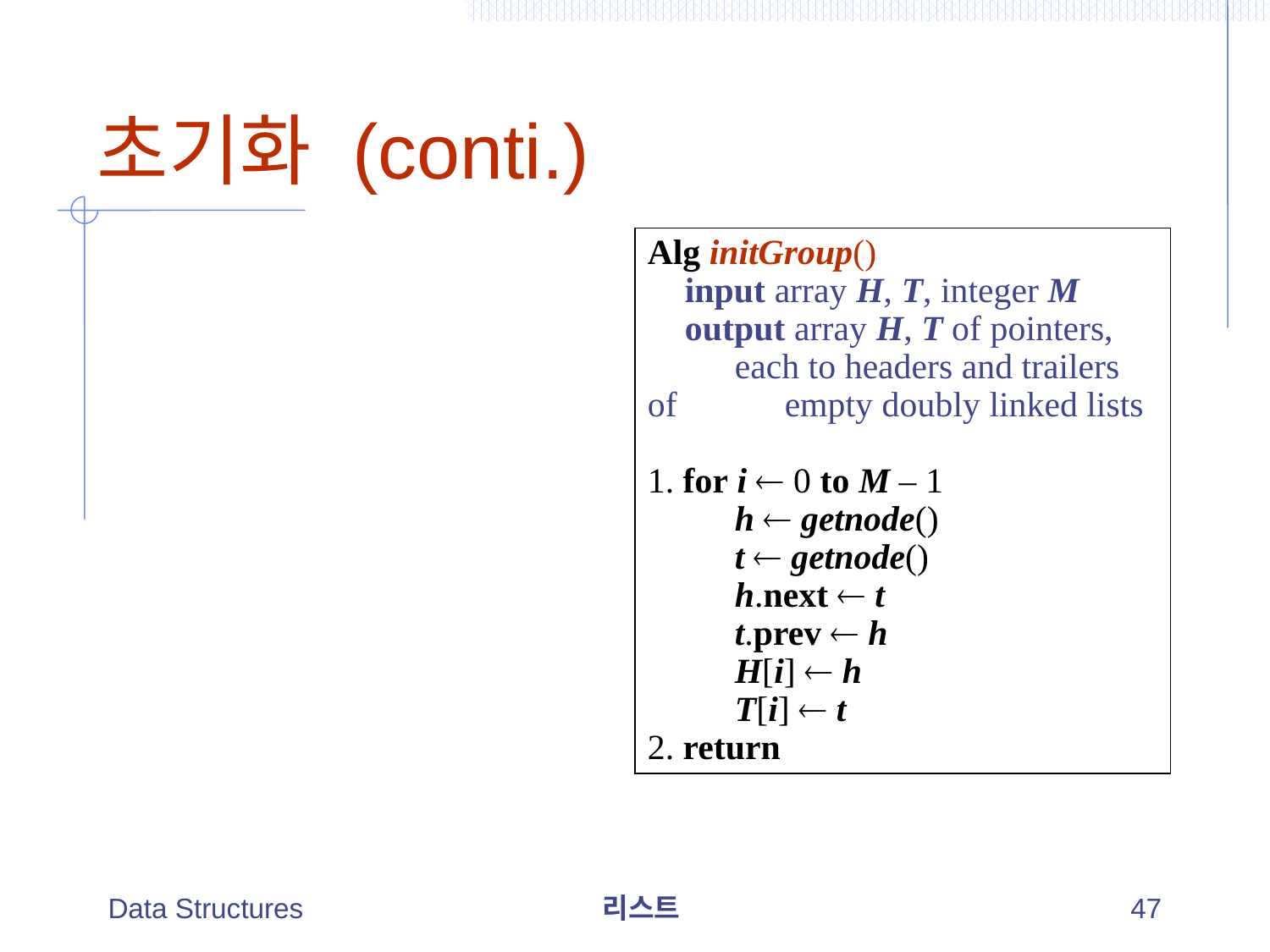

# 초기화 (conti.)
Alg initGroup()
	input array H, T, integer M
	output array H, T of pointers, 			each to headers and trailers of 		empty doubly linked lists

1. for i ← 0 to M – 1
		h ← getnode()
		t ← getnode()
		h.next ← t
		t.prev ← h
		H[i] ← h
		T[i] ← t
2. return
Data Structures
리스트
47